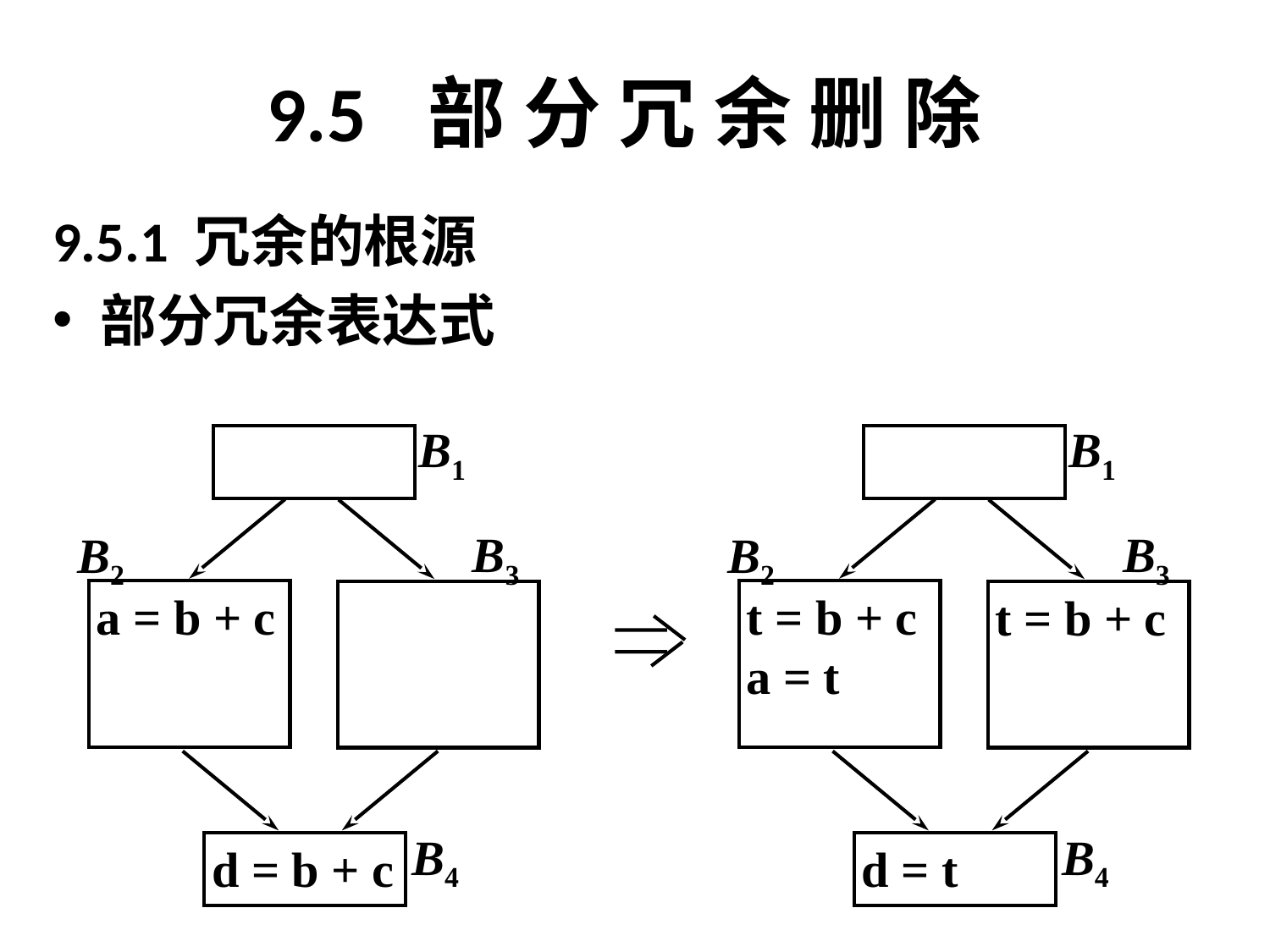

# 9.5  部 分 冗 余 删 除
9.5.1 冗余的根源
部分冗余表达式
B1

B3
B2
a = b + c

B4
d = b + c
B1

B3
B2
t = b + c
a = t
t = b + c

B4
d = t